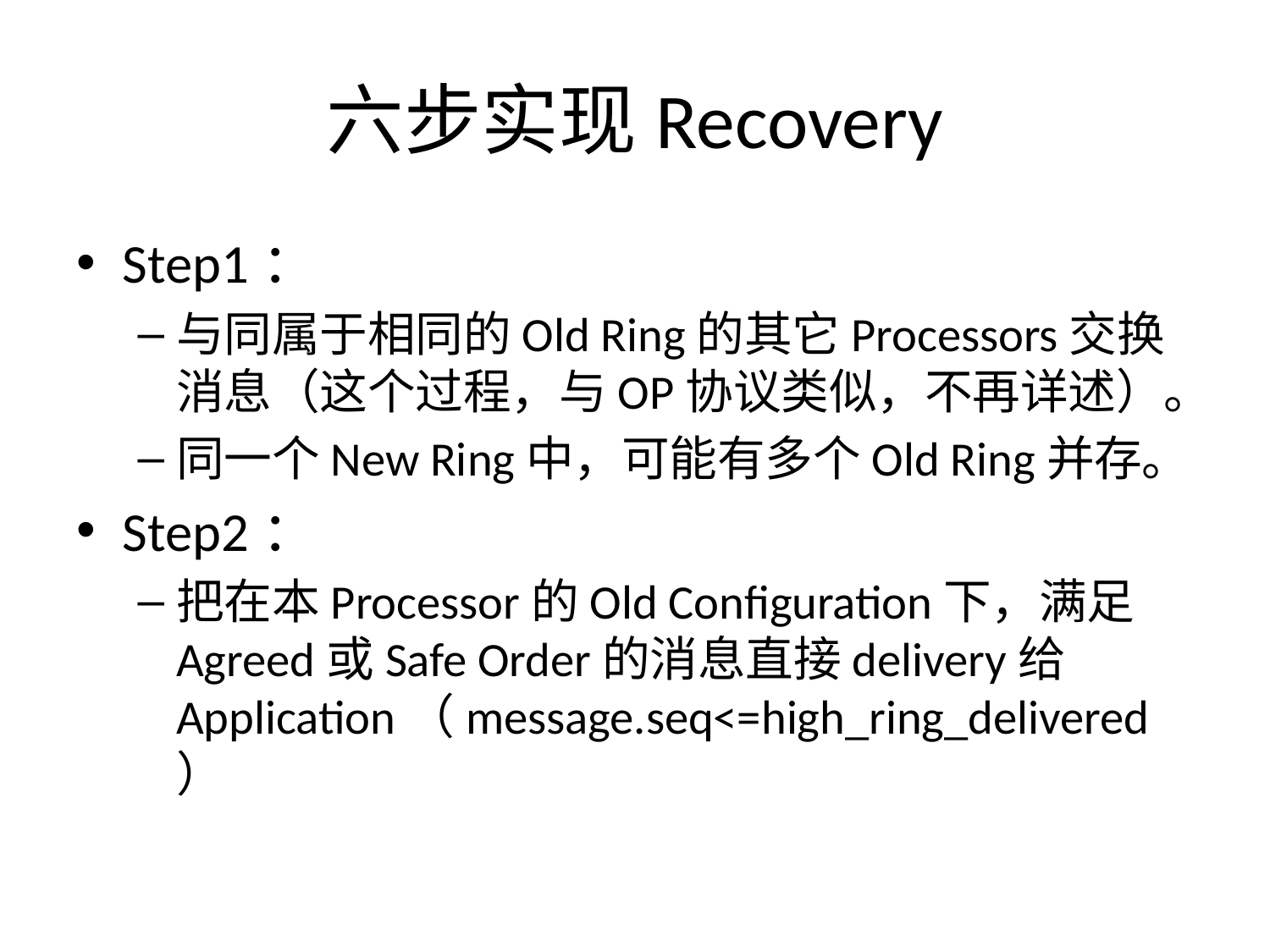

# 六步实现Recovery
Step1：
与同属于相同的Old Ring的其它Processors交换消息（这个过程，与OP协议类似，不再详述）。
同一个New Ring中，可能有多个Old Ring并存。
Step2：
把在本Processor的Old Configuration下，满足Agreed或Safe Order的消息直接delivery给Application（message.seq<=high_ring_delivered）